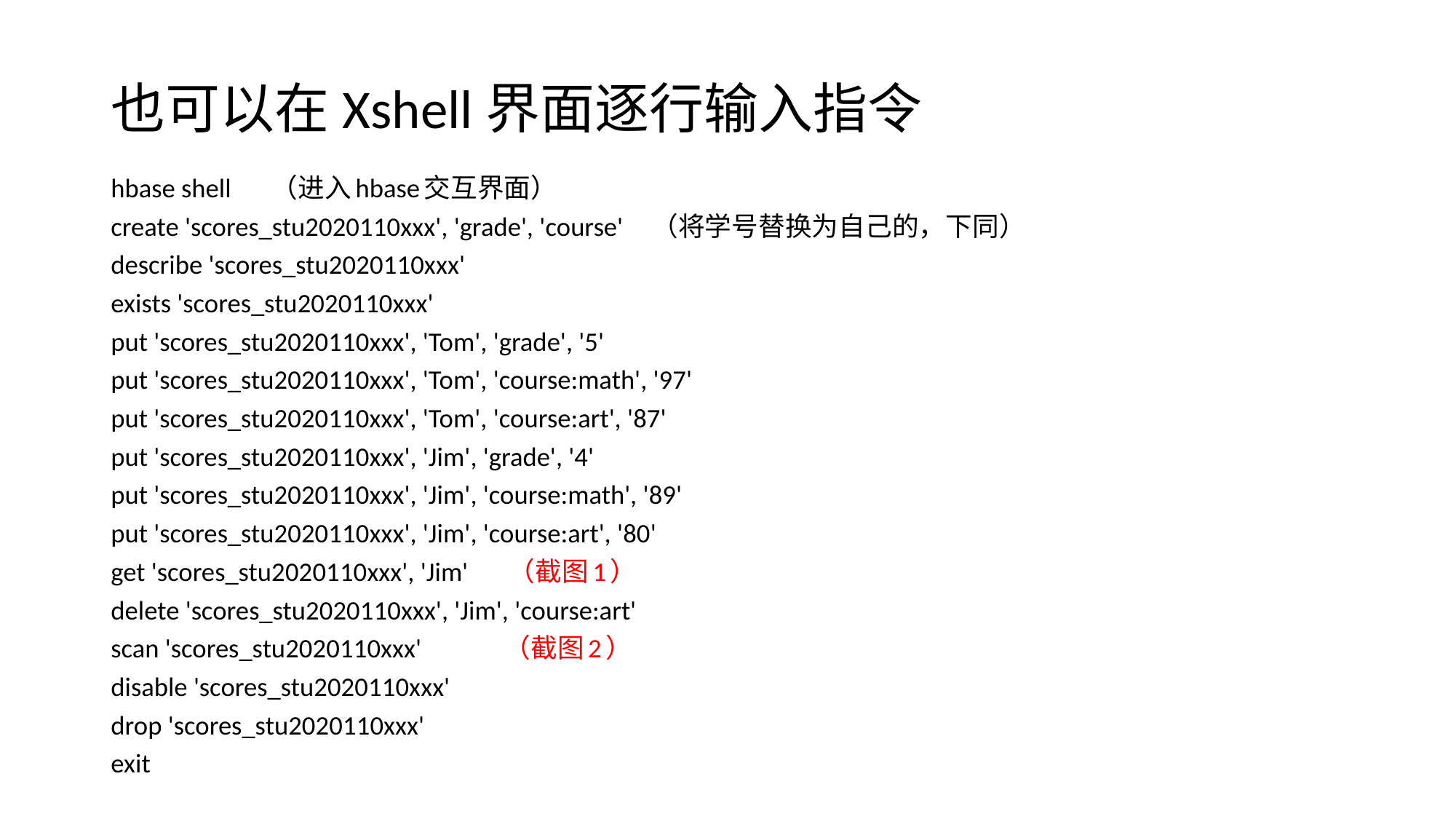

# 也可以在Xshell界面逐行输入指令
hbase shell      （进入hbase交互界面）
create 'scores_stu2020110xxx', 'grade', 'course'    （将学号替换为自己的，下同）
describe 'scores_stu2020110xxx'
exists 'scores_stu2020110xxx'
put 'scores_stu2020110xxx', 'Tom', 'grade', '5'
put 'scores_stu2020110xxx', 'Tom', 'course:math', '97'
put 'scores_stu2020110xxx', 'Tom', 'course:art', '87'
put 'scores_stu2020110xxx', 'Jim', 'grade', '4'
put 'scores_stu2020110xxx', 'Jim', 'course:math', '89'
put 'scores_stu2020110xxx', 'Jim', 'course:art', '80'
get 'scores_stu2020110xxx', 'Jim'      （截图1）
delete 'scores_stu2020110xxx', 'Jim', 'course:art'
scan 'scores_stu2020110xxx'             （截图2）
disable 'scores_stu2020110xxx'
drop 'scores_stu2020110xxx'
exit